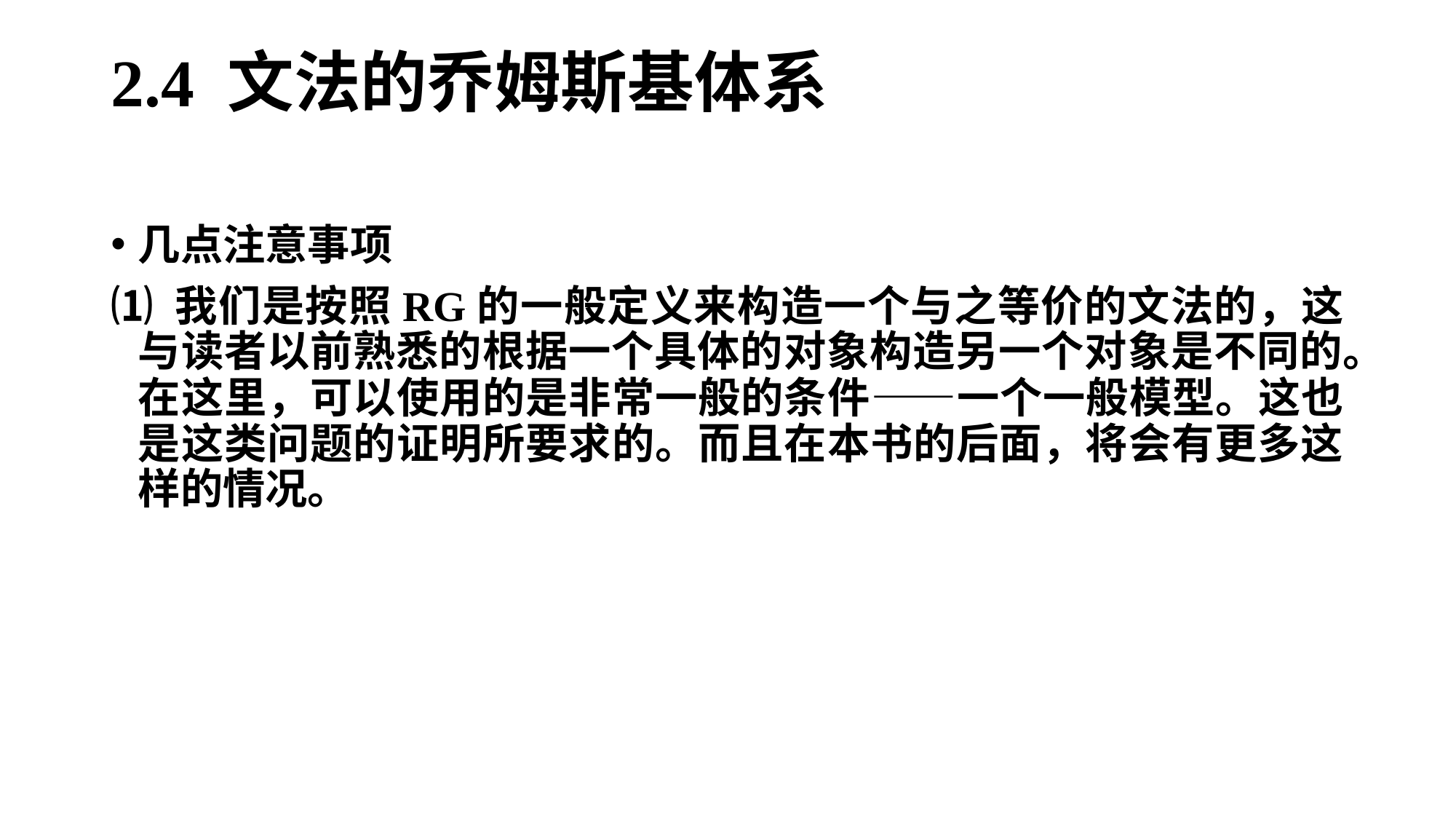

# 2.4 文法的乔姆斯基体系
几点注意事项
⑴ 我们是按照RG的一般定义来构造一个与之等价的文法的，这与读者以前熟悉的根据一个具体的对象构造另一个对象是不同的。在这里，可以使用的是非常一般的条件——一个一般模型。这也是这类问题的证明所要求的。而且在本书的后面，将会有更多这样的情况。
21